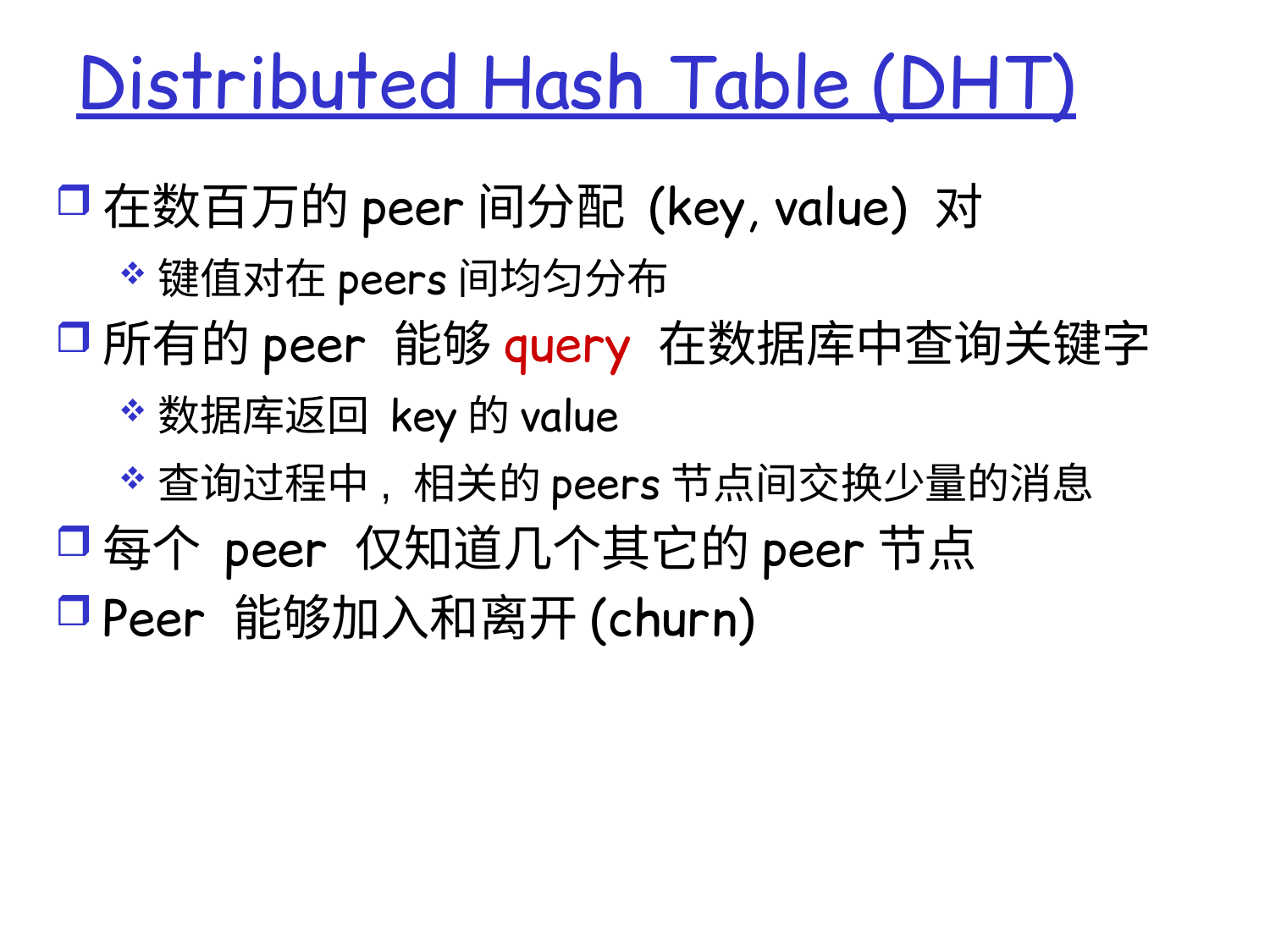

# Distributed Hash Table (DHT)
在数百万的peer间分配 (key, value) 对
键值对在peers间均匀分布
所有的peer 能够query 在数据库中查询关键字
数据库返回 key的value
查询过程中, 相关的peers节点间交换少量的消息
每个 peer 仅知道几个其它的peer节点
Peer 能够加入和离开(churn)